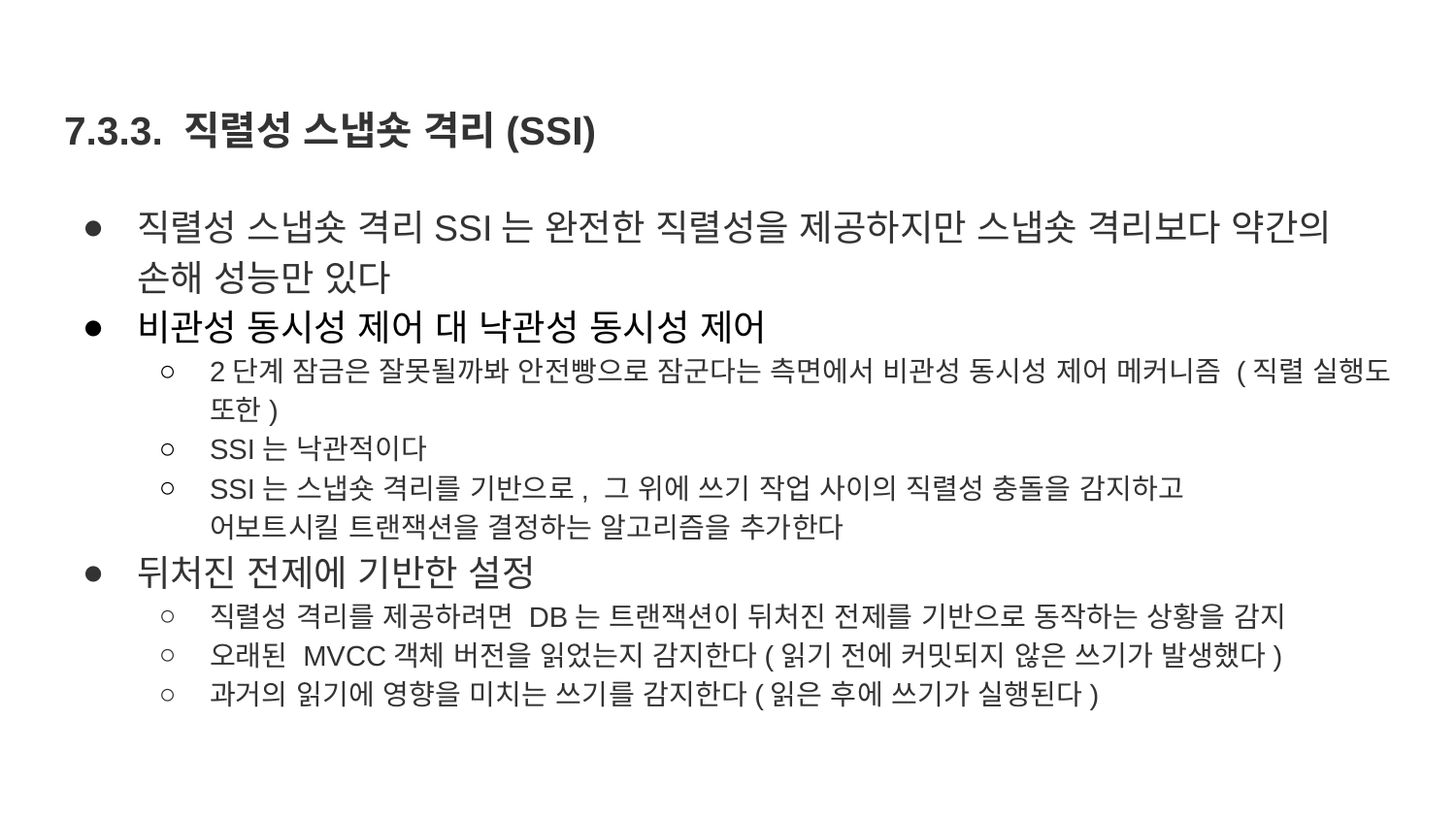

# 7.3.3. 직렬성 스냅숏 격리(SSI)
직렬성 스냅숏 격리SSI는 완전한 직렬성을 제공하지만 스냅숏 격리보다 약간의 손해 성능만 있다
비관성 동시성 제어 대 낙관성 동시성 제어
2단계 잠금은 잘못될까봐 안전빵으로 잠군다는 측면에서 비관성 동시성 제어 메커니즘 (직렬 실행도 또한)
SSI는 낙관적이다
SSI는 스냅숏 격리를 기반으로, 그 위에 쓰기 작업 사이의 직렬성 충돌을 감지하고
어보트시킬 트랜잭션을 결정하는 알고리즘을 추가한다
뒤처진 전제에 기반한 설정
직렬성 격리를 제공하려면 DB는 트랜잭션이 뒤처진 전제를 기반으로 동작하는 상황을 감지
오래된 MVCC객체 버전을 읽었는지 감지한다(읽기 전에 커밋되지 않은 쓰기가 발생했다)
과거의 읽기에 영향을 미치는 쓰기를 감지한다(읽은 후에 쓰기가 실행된다)